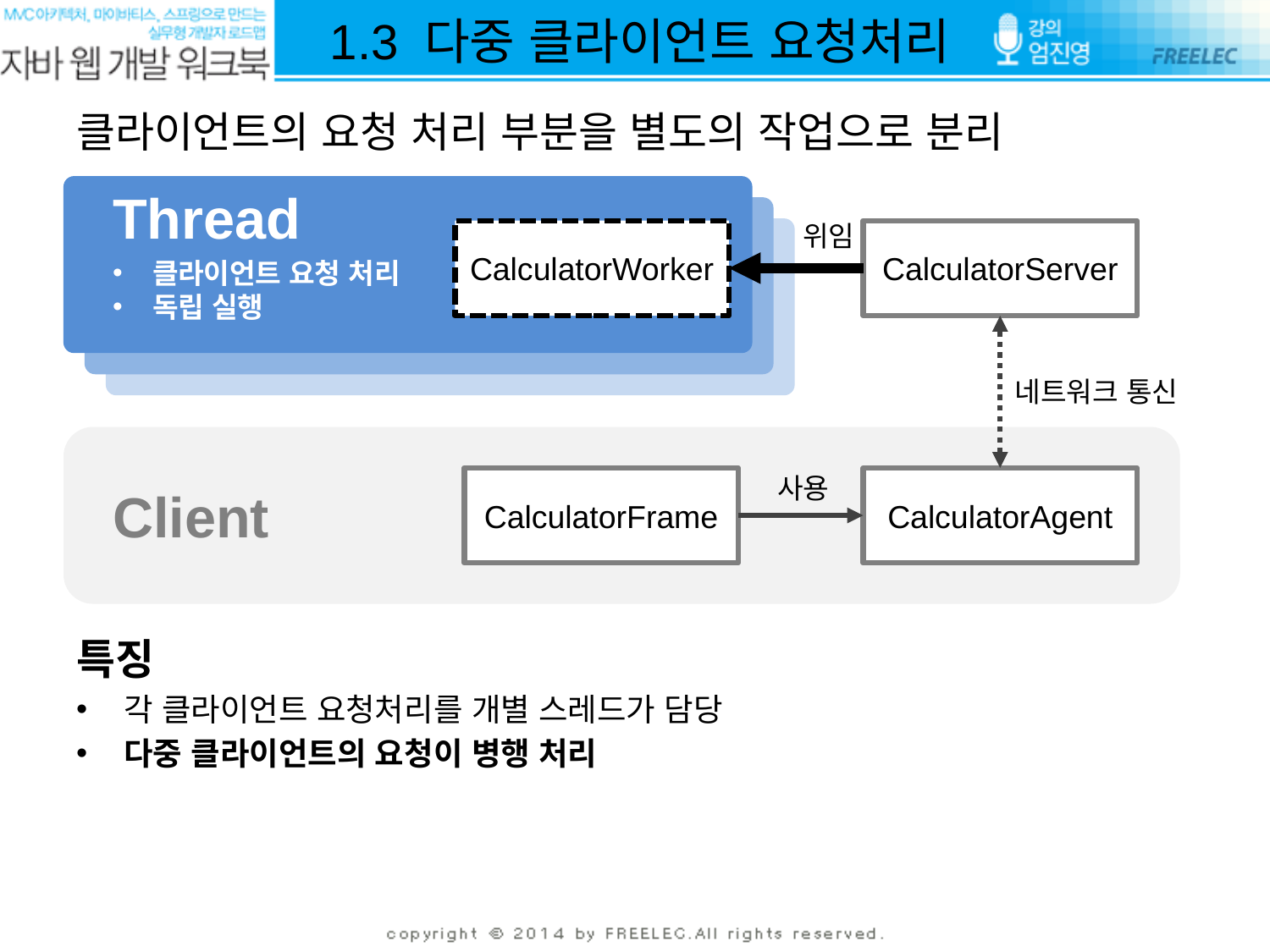

1.3 다중 클라이언트 요청처리
클라이언트의 요청 처리 부분을 별도의 작업으로 분리

Thread

위임

CalculatorWorker
CalculatorServer
클라이언트 요청 처리
독립 실행
네트워크 통신

사용
CalculatorFrame
CalculatorAgent
Client
특징
각 클라이언트 요청처리를 개별 스레드가 담당
다중 클라이언트의 요청이 병행 처리